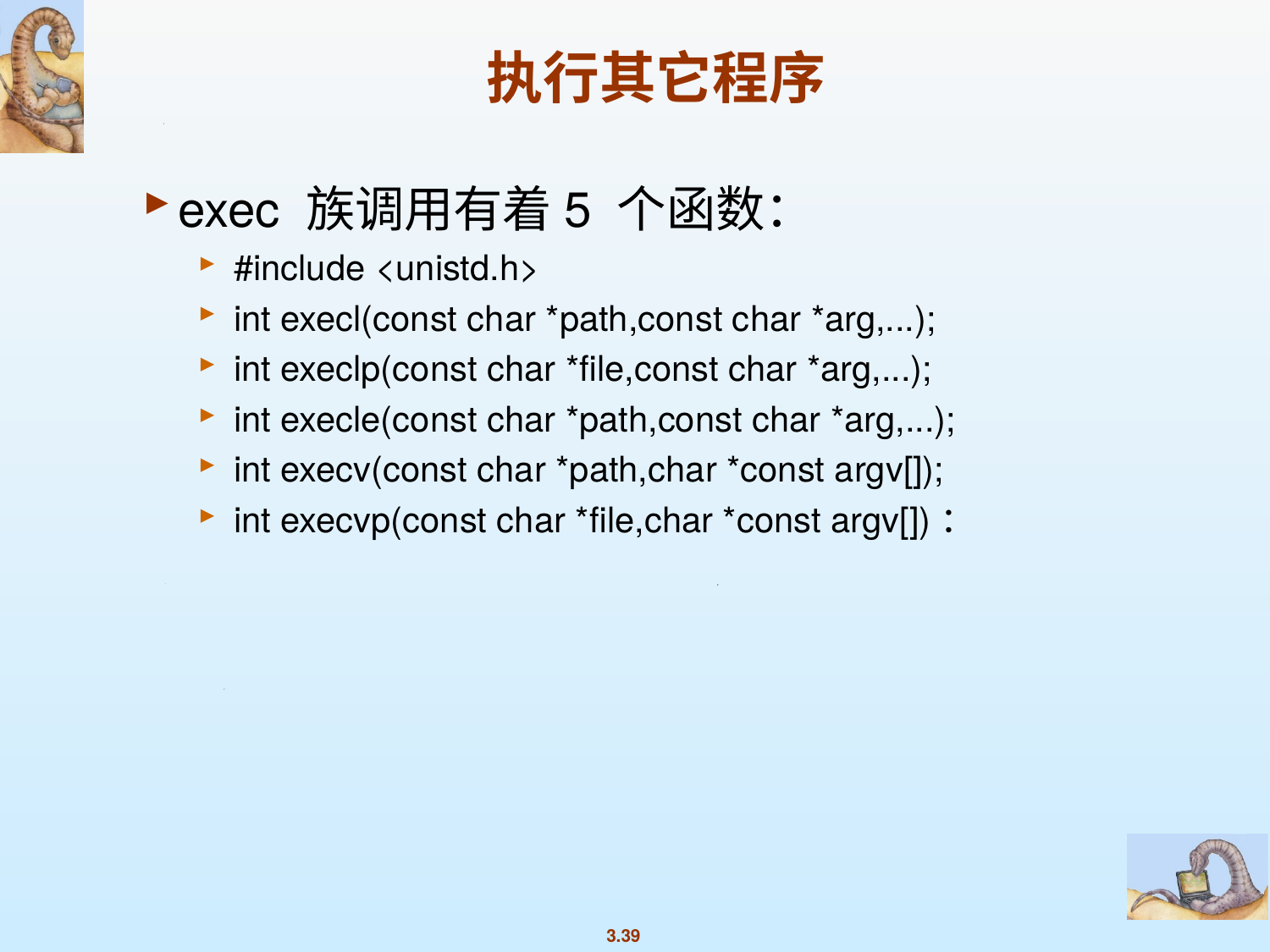

# 执行其它程序
exec 族调用有着5 个函数：
#include <unistd.h>
int execl(const char *path,const char *arg,...);
int execlp(const char *file,const char *arg,...);
int execle(const char *path,const char *arg,...);
int execv(const char *path,char *const argv[]);
int execvp(const char *file,char *const argv[])：